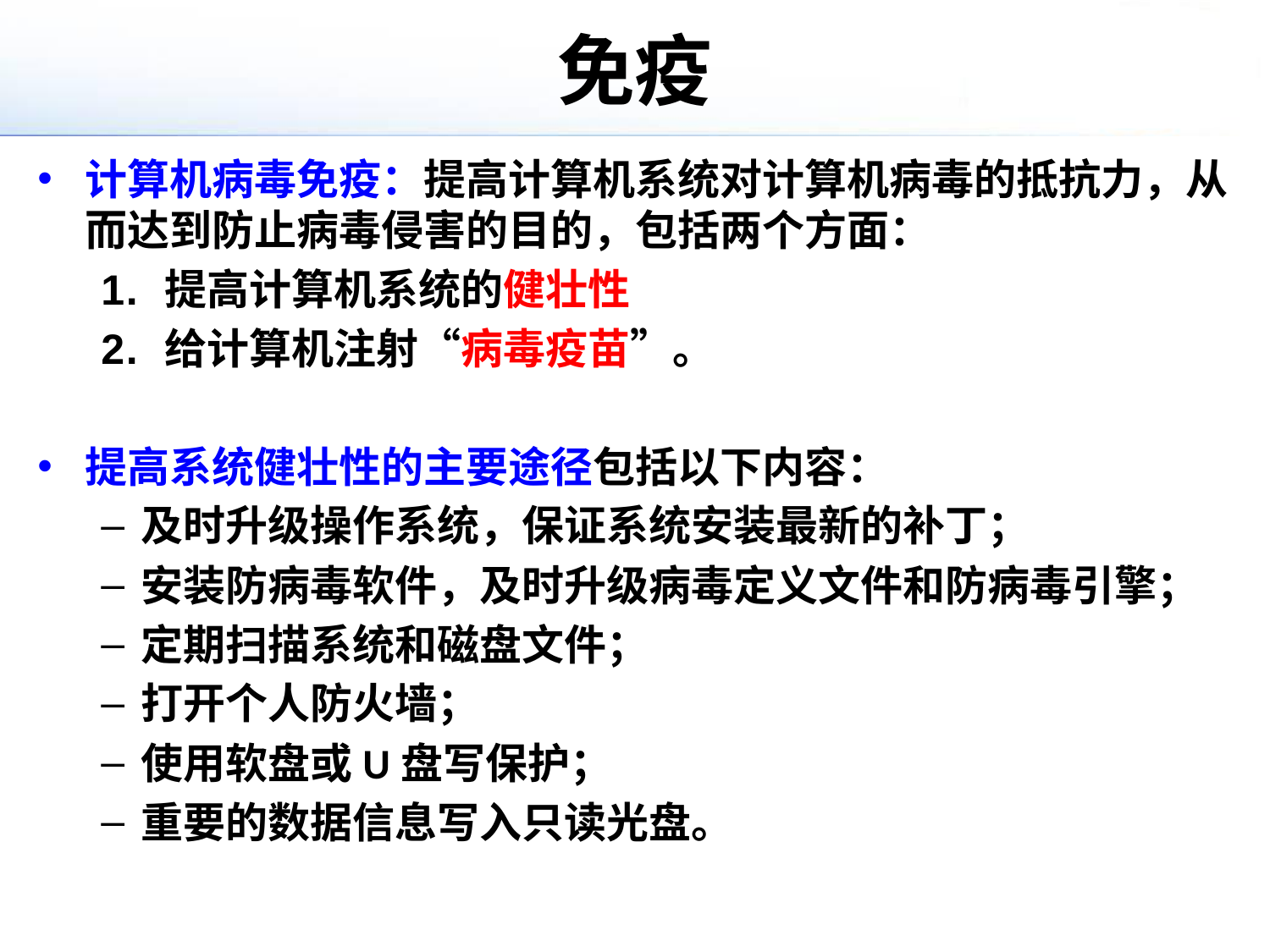

# 免疫
计算机病毒免疫：提高计算机系统对计算机病毒的抵抗力，从而达到防止病毒侵害的目的，包括两个方面：
提高计算机系统的健壮性
给计算机注射“病毒疫苗”。

提高系统健壮性的主要途径包括以下内容：
及时升级操作系统，保证系统安装最新的补丁；
安装防病毒软件，及时升级病毒定义文件和防病毒引擎；
定期扫描系统和磁盘文件；
打开个人防火墙；
使用软盘或U盘写保护；
重要的数据信息写入只读光盘。